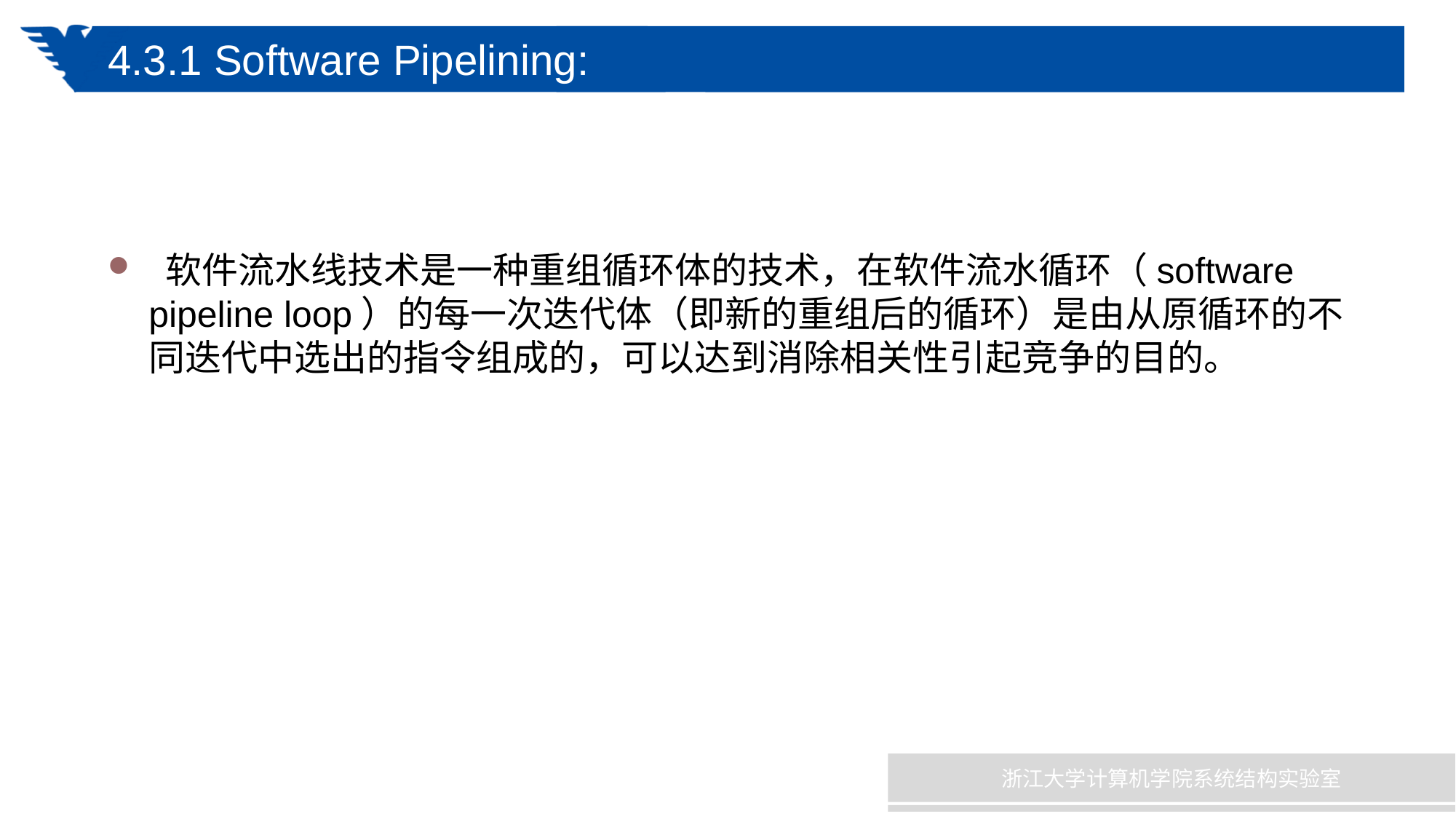

# 4.3.1 Software Pipelining: Symbolic Loop Unrolling

 软件流水线技术是一种重组循环体的技术，在软件流水循环（software pipeline loop）的每一次迭代体（即新的重组后的循环）是由从原循环的不同迭代中选出的指令组成的，可以达到消除相关性引起竞争的目的。